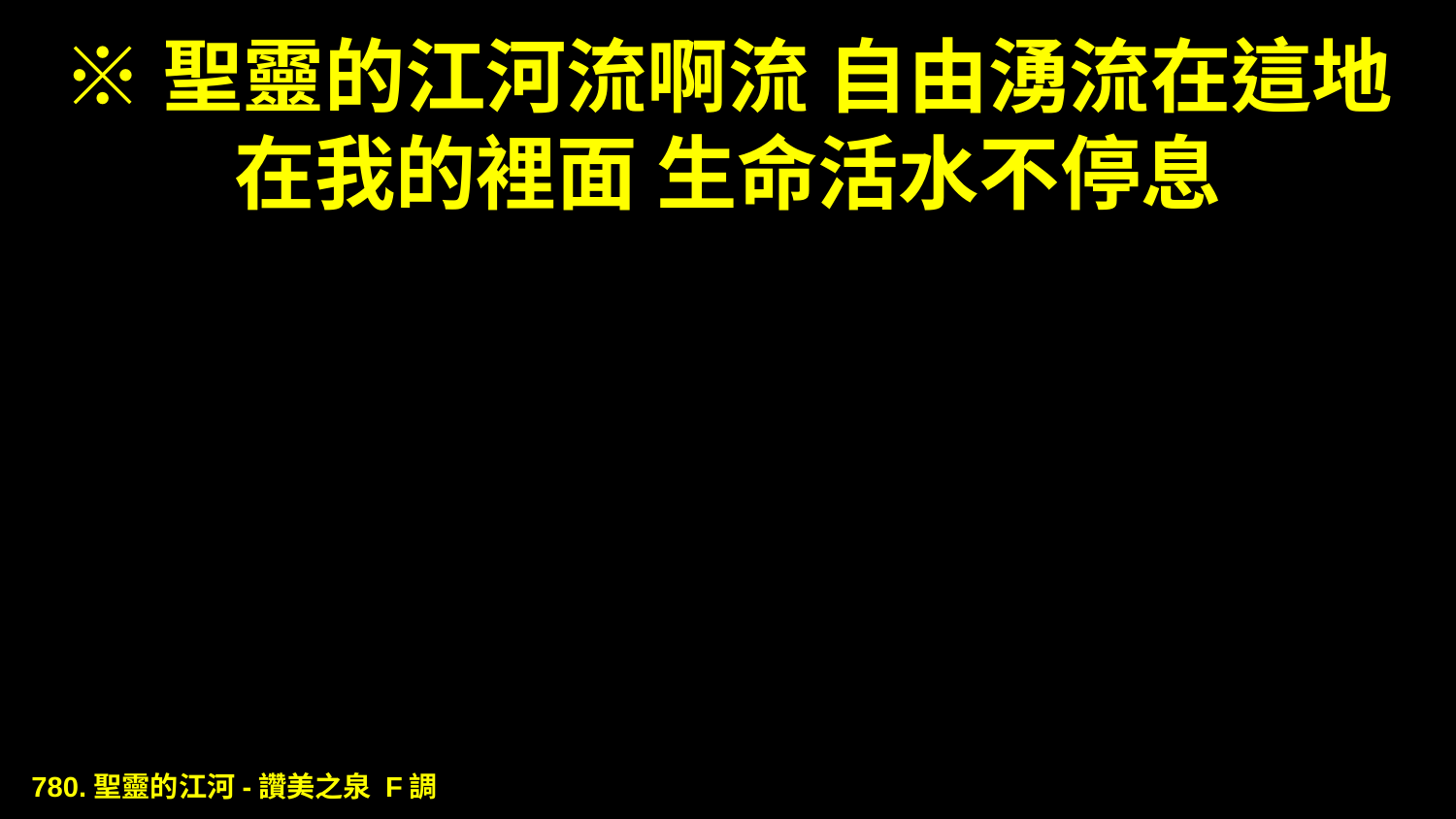

# ※聖靈的江河流啊流 自由湧流在這地 在我的裡面 生命活水不停息
780.聖靈的江河-讚美之泉 F調